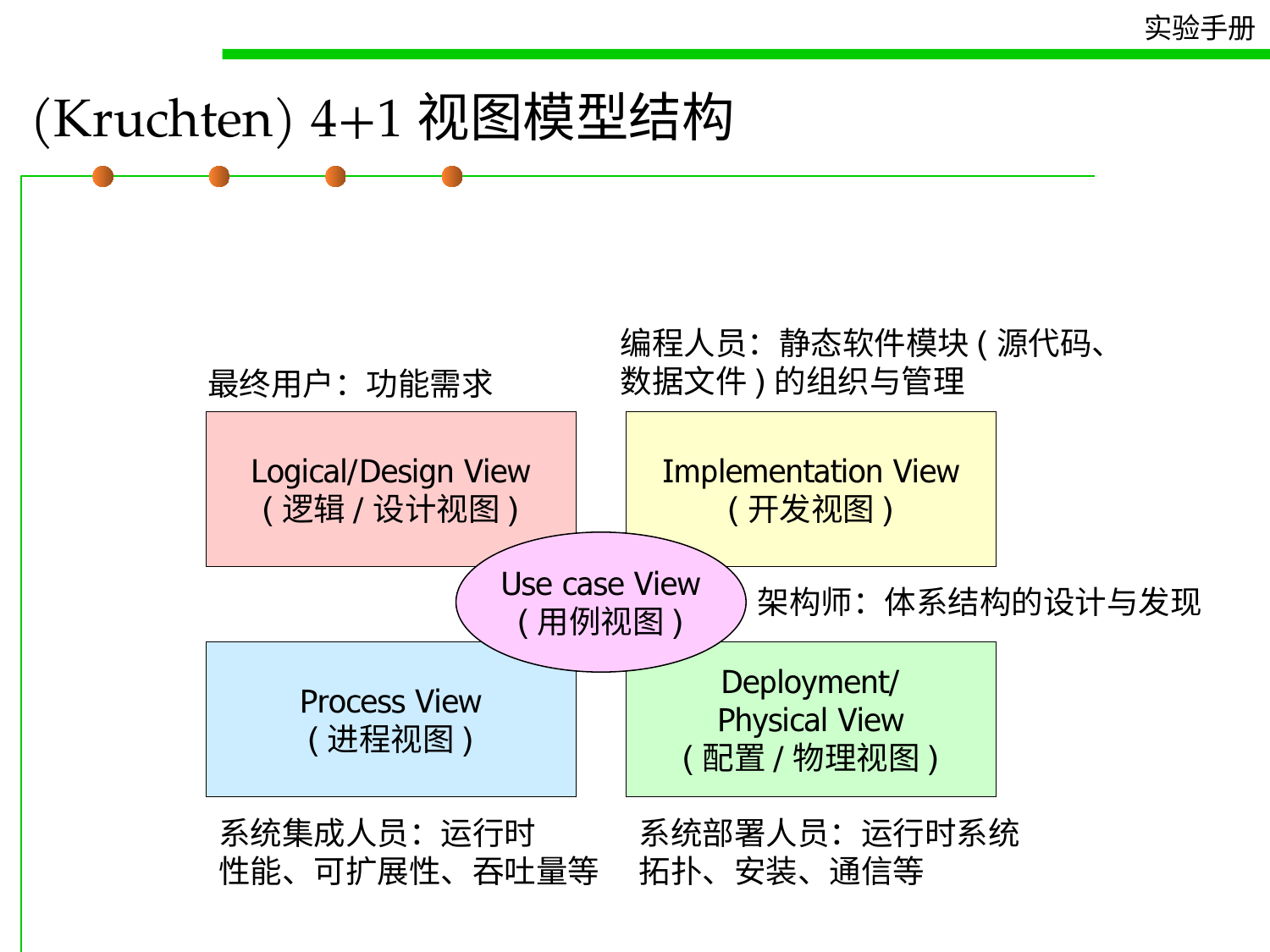

# (Kruchten) 4+1视图模型结构
编程人员：静态软件模块(源代码、
数据文件)的组织与管理
最终用户：功能需求
Logical/Design View
(逻辑/设计视图)
Implementation View
(开发视图)
Use case View
(用例视图)
架构师：体系结构的设计与发现
Process View
(进程视图)
Deployment/
Physical View
(配置/物理视图)
系统集成人员：运行时
性能、可扩展性、吞吐量等
系统部署人员：运行时系统
拓扑、安装、通信等